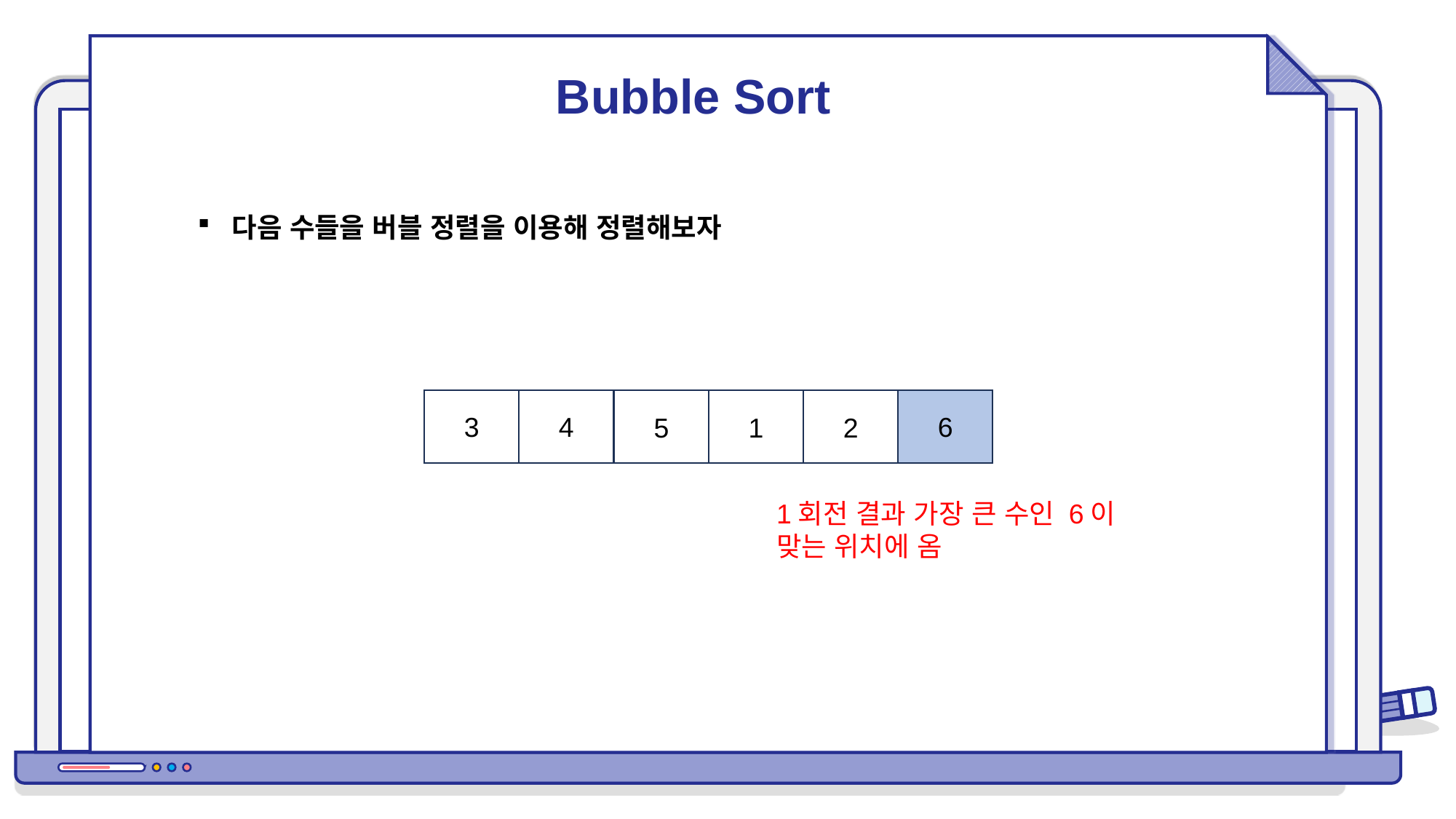

Bubble Sort

다음 수들을 버블 정렬을 이용해 정렬해보자
3
4
6
2
5
1
1회전 결과 가장 큰 수인 6이
맞는 위치에 옴